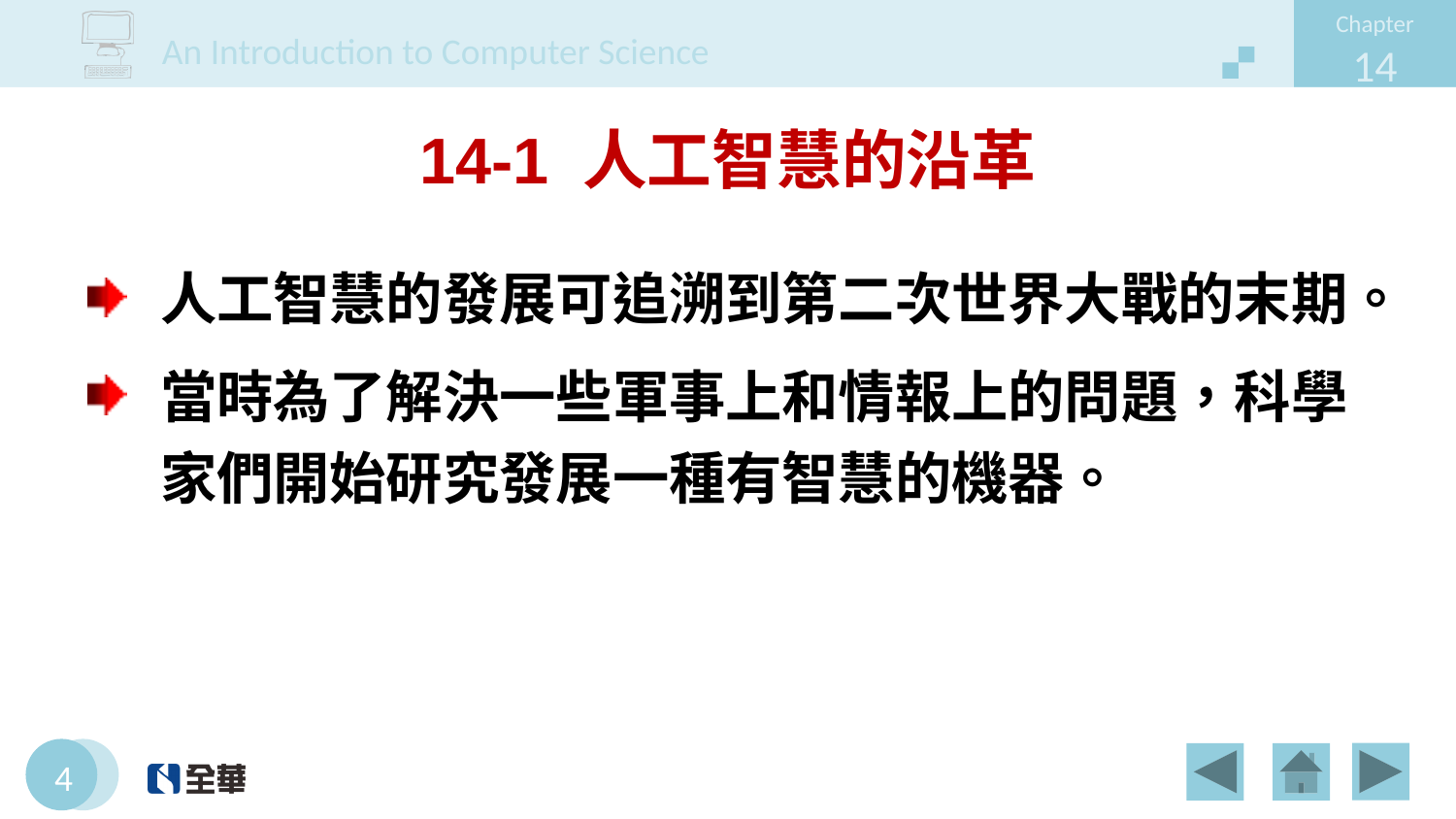

# 14-1 人工智慧的沿革
人工智慧的發展可追溯到第二次世界大戰的末期。
當時為了解決一些軍事上和情報上的問題，科學家們開始研究發展一種有智慧的機器。